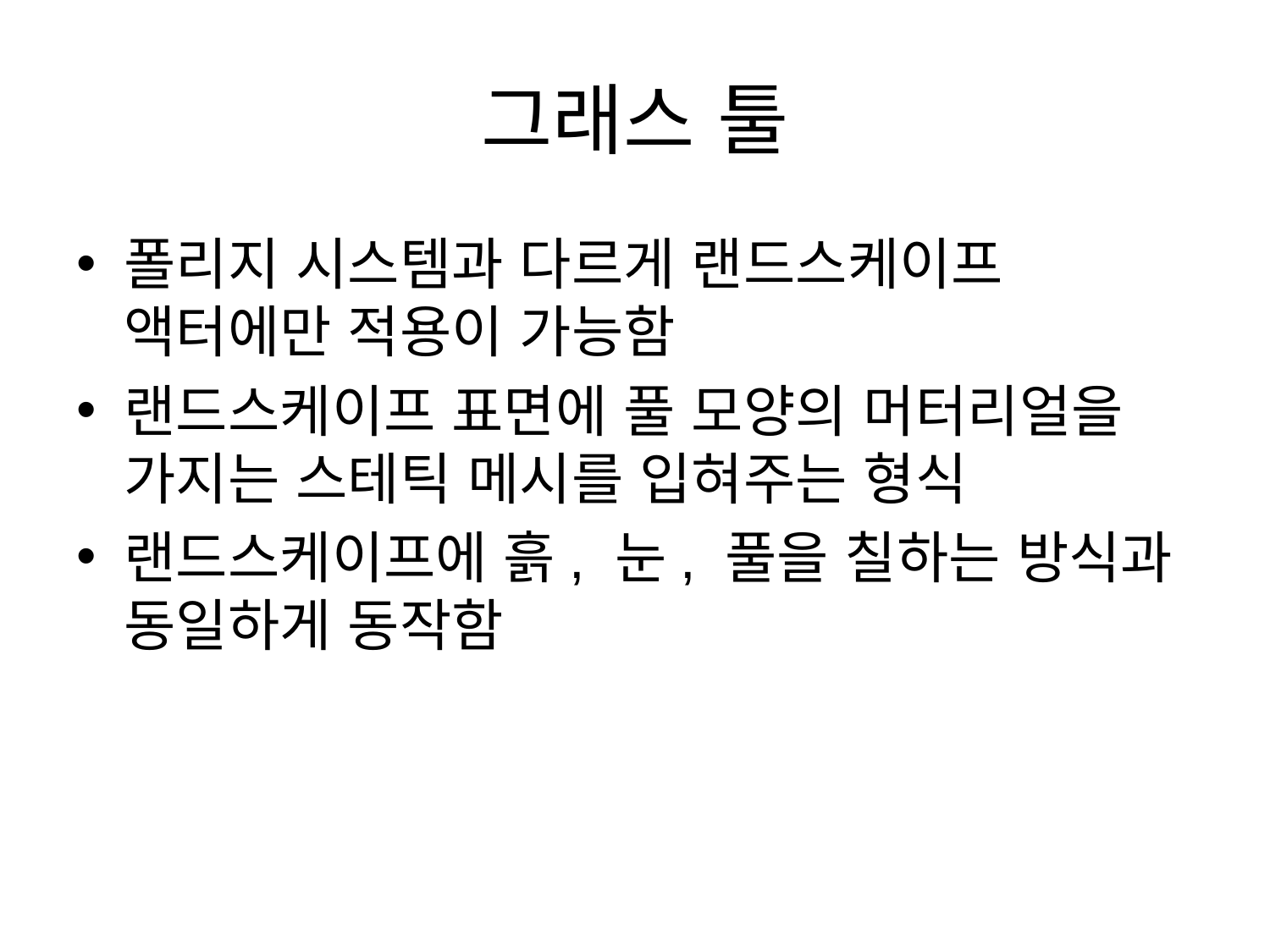

# 그래스 툴
폴리지 시스템과 다르게 랜드스케이프 액터에만 적용이 가능함
랜드스케이프 표면에 풀 모양의 머터리얼을 가지는 스테틱 메시를 입혀주는 형식
랜드스케이프에 흙, 눈, 풀을 칠하는 방식과 동일하게 동작함